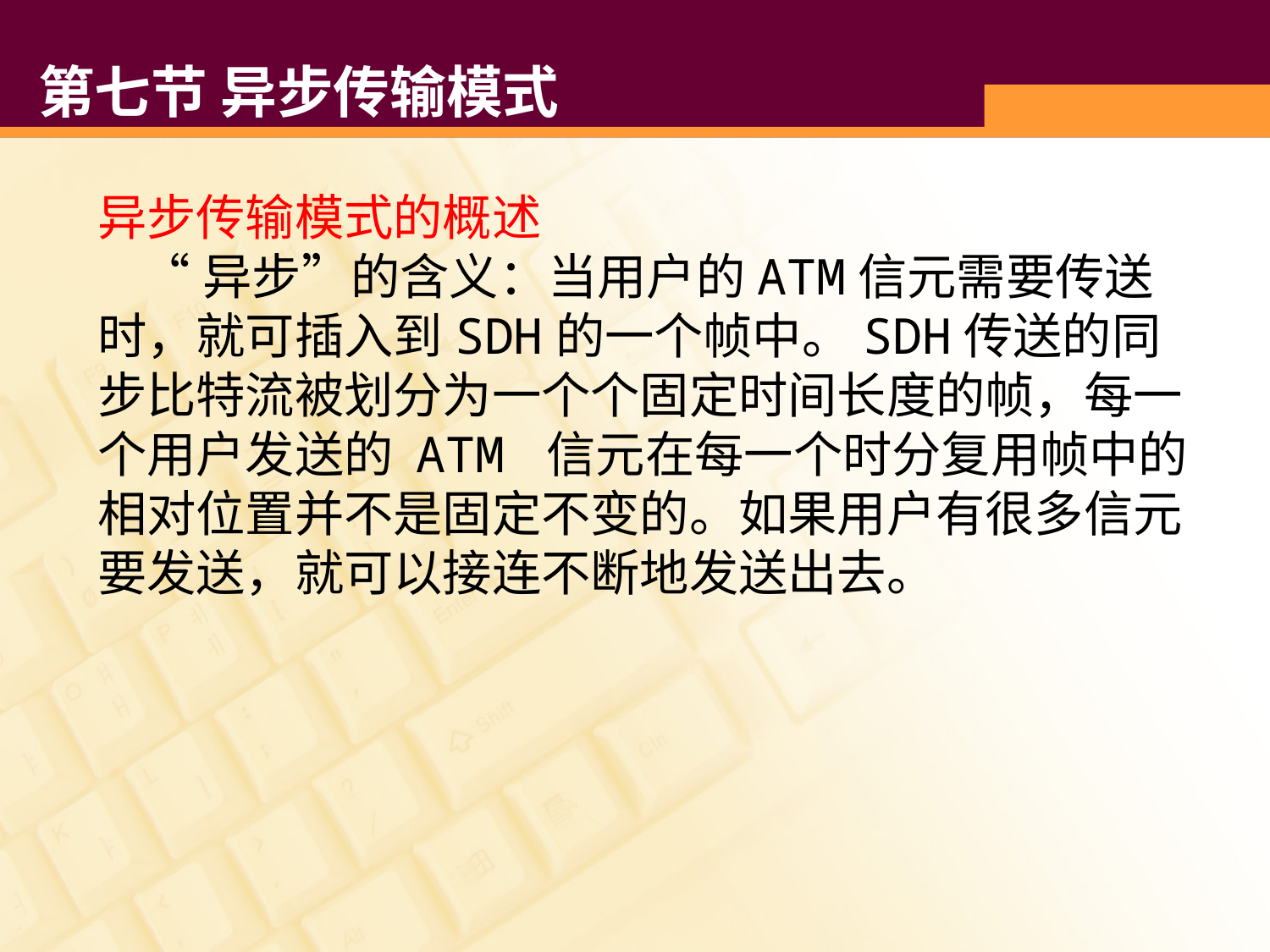

# 第七节 异步传输模式
异步传输模式的概述
    “异步”的含义：当用户的ATM信元需要传送时，就可插入到SDH的一个帧中。SDH传送的同步比特流被划分为一个个固定时间长度的帧，每一个用户发送的 ATM 信元在每一个时分复用帧中的相对位置并不是固定不变的。如果用户有很多信元要发送，就可以接连不断地发送出去。